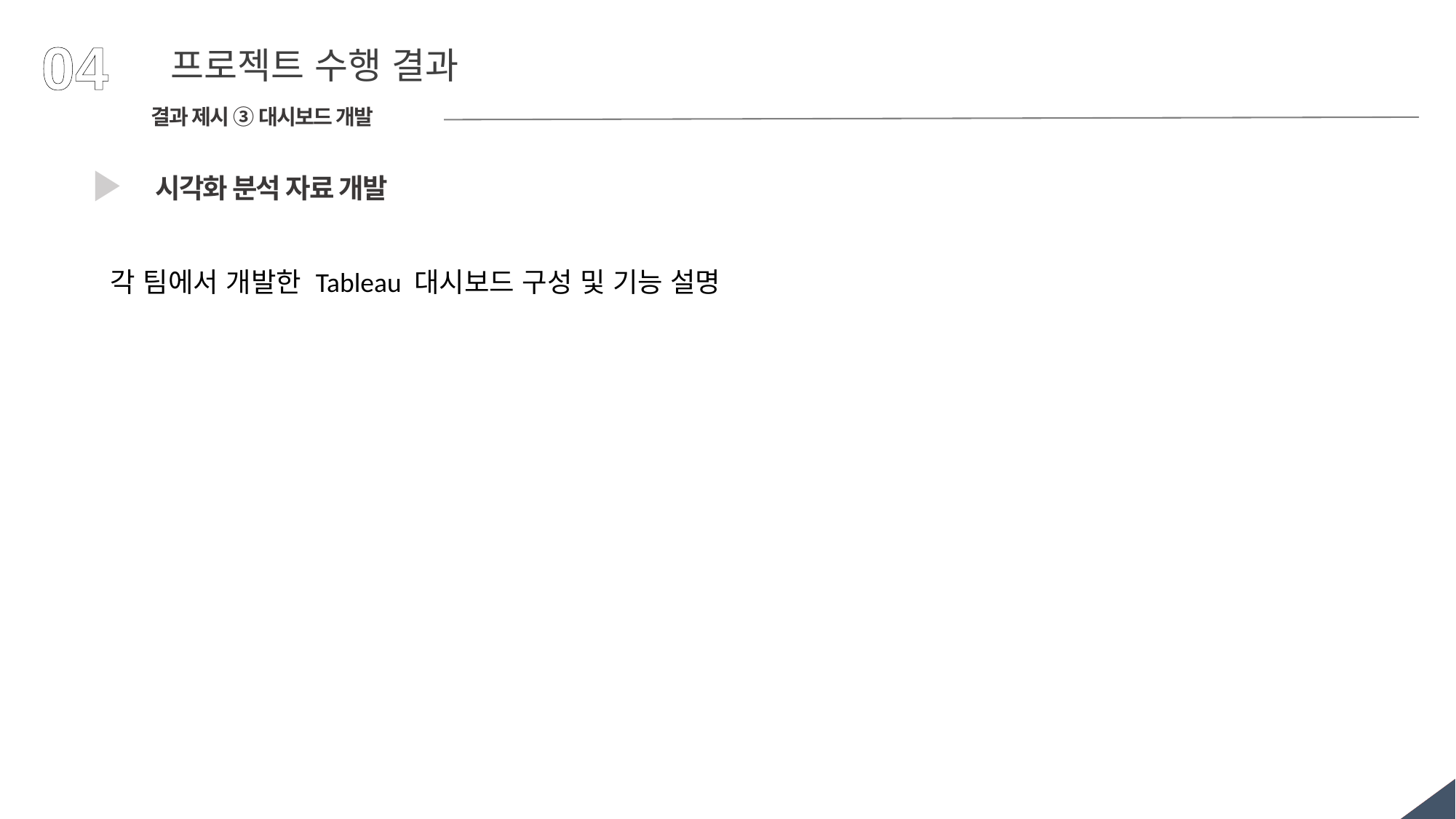

04
프로젝트 수행 결과
결과 제시 ③ 대시보드 개발
▶
시각화 분석 자료 개발
각 팀에서 개발한 Tableau 대시보드 구성 및 기능 설명